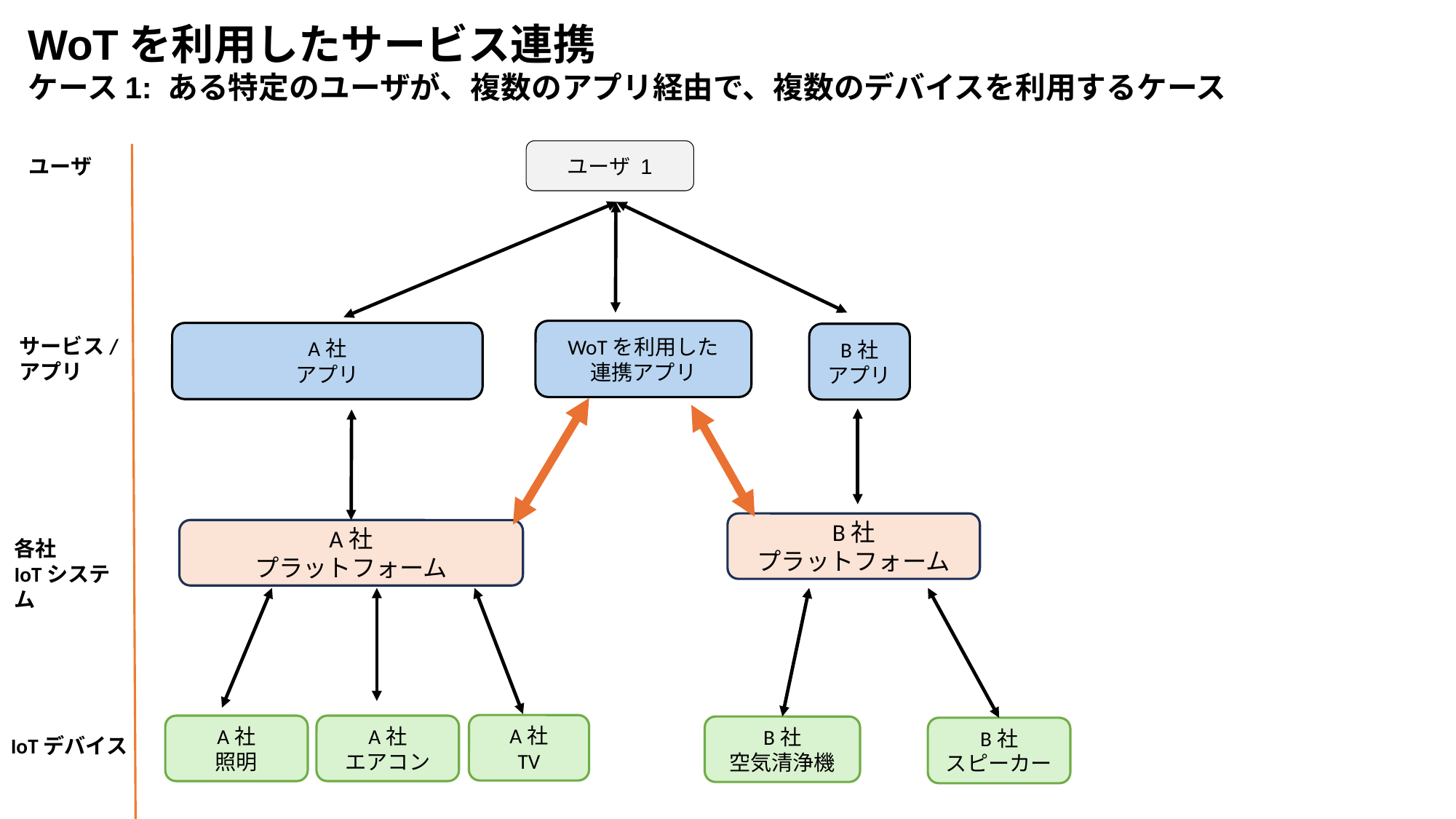

WoTを利用したサービス連携
ケース1: ある特定のユーザが、複数のアプリ経由で、複数のデバイスを利用するケース
ユーザ 1
ユーザ
WoTを利用した
連携アプリ
A社
アプリ
B社
アプリ
サービス/
アプリ
B社
プラットフォーム
A社
プラットフォーム
各社
IoTシステム
A社
TV
A社
照明
A社
エアコン
B社
空気清浄機
B社
スピーカー
IoTデバイス